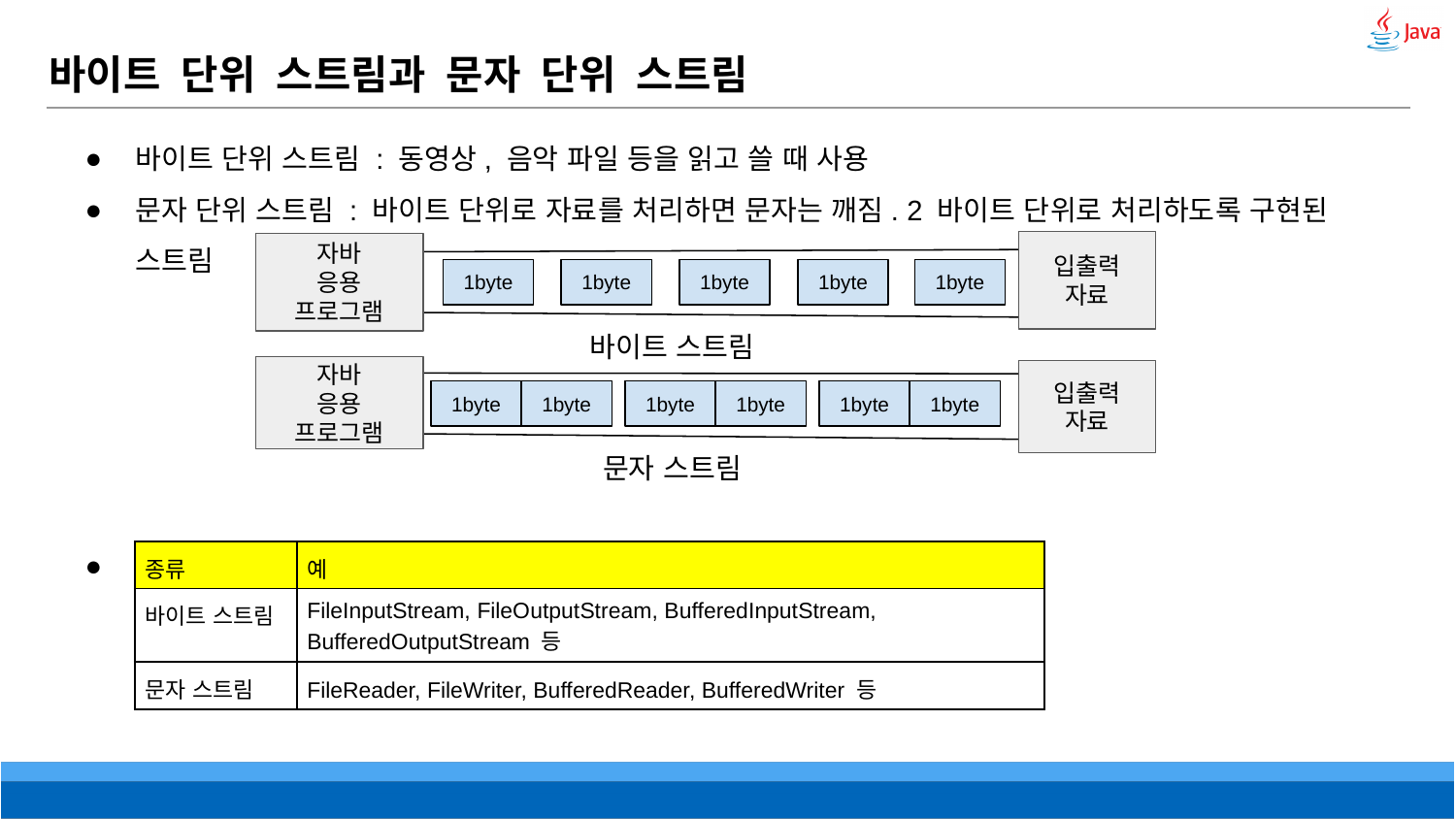

# 바이트 단위 스트림과 문자 단위 스트림
바이트 단위 스트림 : 동영상, 음악 파일 등을 읽고 쓸 때 사용
문자 단위 스트림 : 바이트 단위로 자료를 처리하면 문자는 깨짐. 2 바이트 단위로 처리하도록 구현된 스트림

스트림의 종류
입출력
자료
자바
응용 프로그램
1byte
1byte
1byte
1byte
1byte
바이트 스트림
자바
응용 프로그램
입출력
자료
1byte
1byte
1byte
1byte
1byte
1byte
문자 스트림
| 종류 | 예 |
| --- | --- |
| 바이트 스트림 | FileInputStream, FileOutputStream, BufferedInputStream, BufferedOutputStream 등 |
| 문자 스트림 | FileReader, FileWriter, BufferedReader, BufferedWriter 등 |